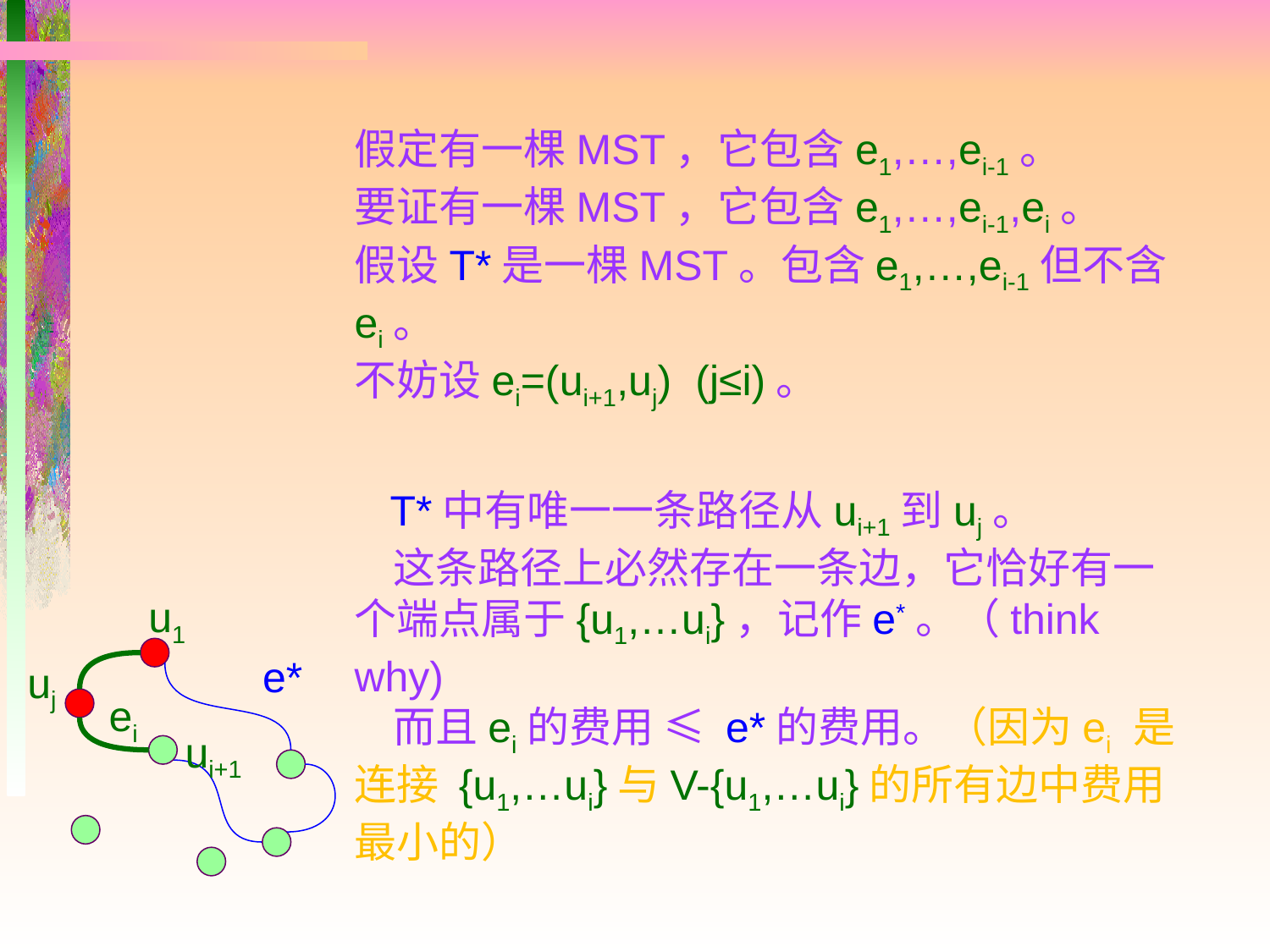

假定有一棵MST，它包含e1,…,ei-1。
要证有一棵MST，它包含e1,…,ei-1,ei。
假设T*是一棵MST。包含e1,…,ei-1但不含ei。
不妨设ei=(ui+1,uj)  (j≤i)。

   T*中有唯一一条路径从ui+1到uj。
   这条路径上必然存在一条边，它恰好有一个端点属于{u1,…ui}，记作e*。（think why)
   而且ei的费用 ≤ e*的费用。（因为ei 是连接 {u1,…ui}与V-{u1,…ui}的所有边中费用最小的）

   调整T*: 删掉e*添加e1。
   调整后费用不增加！而且仍是一颗生成树！
u1

e*
uj
ei

ui+1